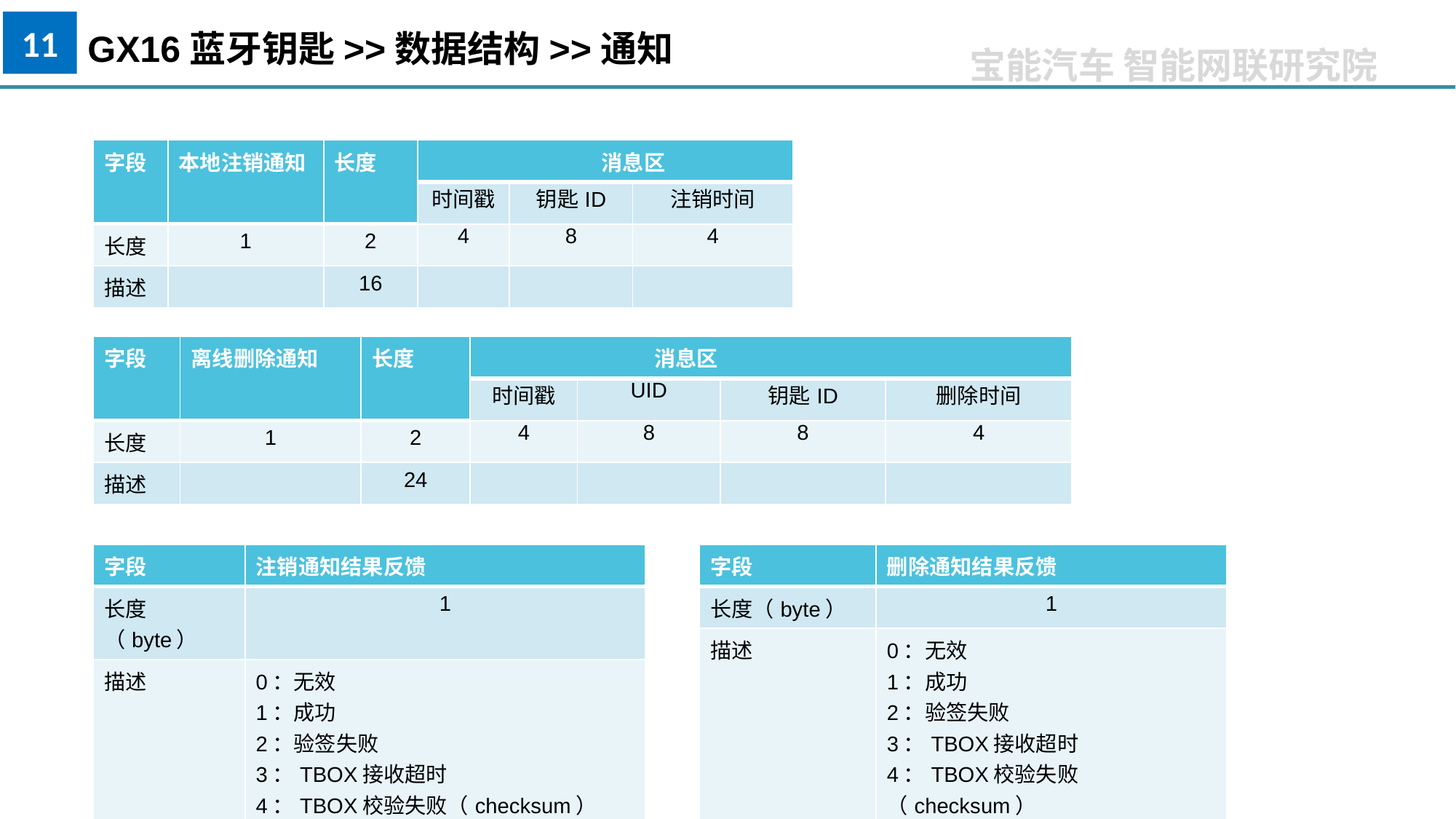

11
GX16蓝牙钥匙>>数据结构>>通知
| 字段 | 本地注销通知 | 长度 | 消息区 |  |  |
| --- | --- | --- | --- | --- | --- |
|  |  |  | 时间戳 | 钥匙ID | 注销时间 |
| 长度 | 1 | 2 | 4 | 8 | 4 |
| 描述 |  | 16 |  |  |  |
| 字段 | 离线删除通知 | 长度 | 消息区 |  |  |  |
| --- | --- | --- | --- | --- | --- | --- |
|  |  |  | 时间戳 | UID | 钥匙ID | 删除时间 |
| 长度 | 1 | 2 | 4 | 8 | 8 | 4 |
| 描述 |  | 24 |  |  |  |  |
| 字段 | 注销通知结果反馈 |
| --- | --- |
| 长度（byte） | 1 |
| 描述 | 0：无效 1：成功 2：验签失败 3：TBOX接收超时 4：TBOX校验失败（checksum） 5：TSP反馈超时 6：发送失败 |
| 字段 | 删除通知结果反馈 |
| --- | --- |
| 长度（byte） | 1 |
| 描述 | 0：无效 1：成功 2：验签失败 3：TBOX接收超时 4：TBOX校验失败（checksum） 5：TSP反馈超时 6：发送失败 |